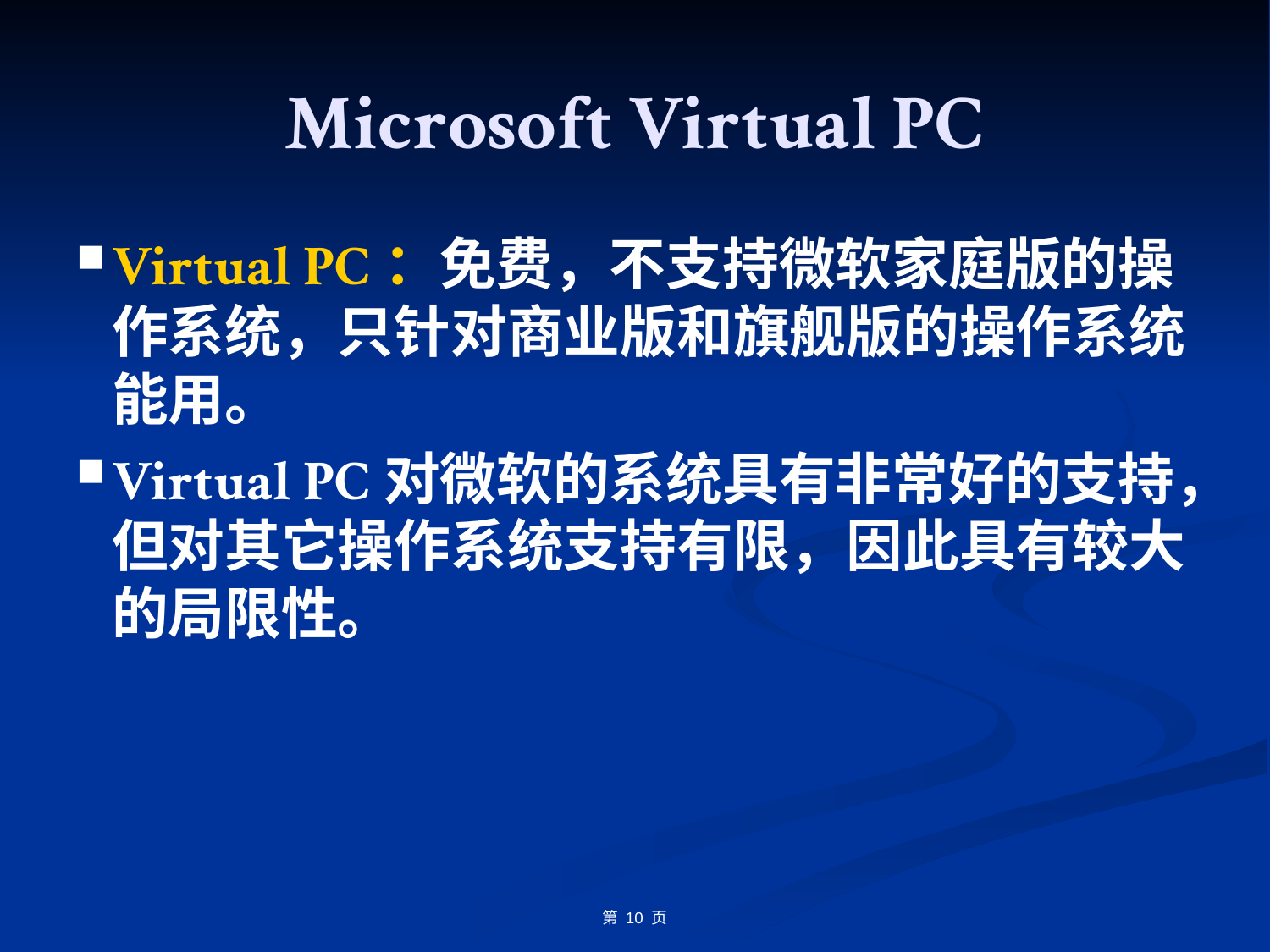

# Microsoft Virtual PC
Virtual PC：免费，不支持微软家庭版的操作系统，只针对商业版和旗舰版的操作系统能用。
Virtual PC对微软的系统具有非常好的支持，但对其它操作系统支持有限，因此具有较大的局限性。
第 10 页